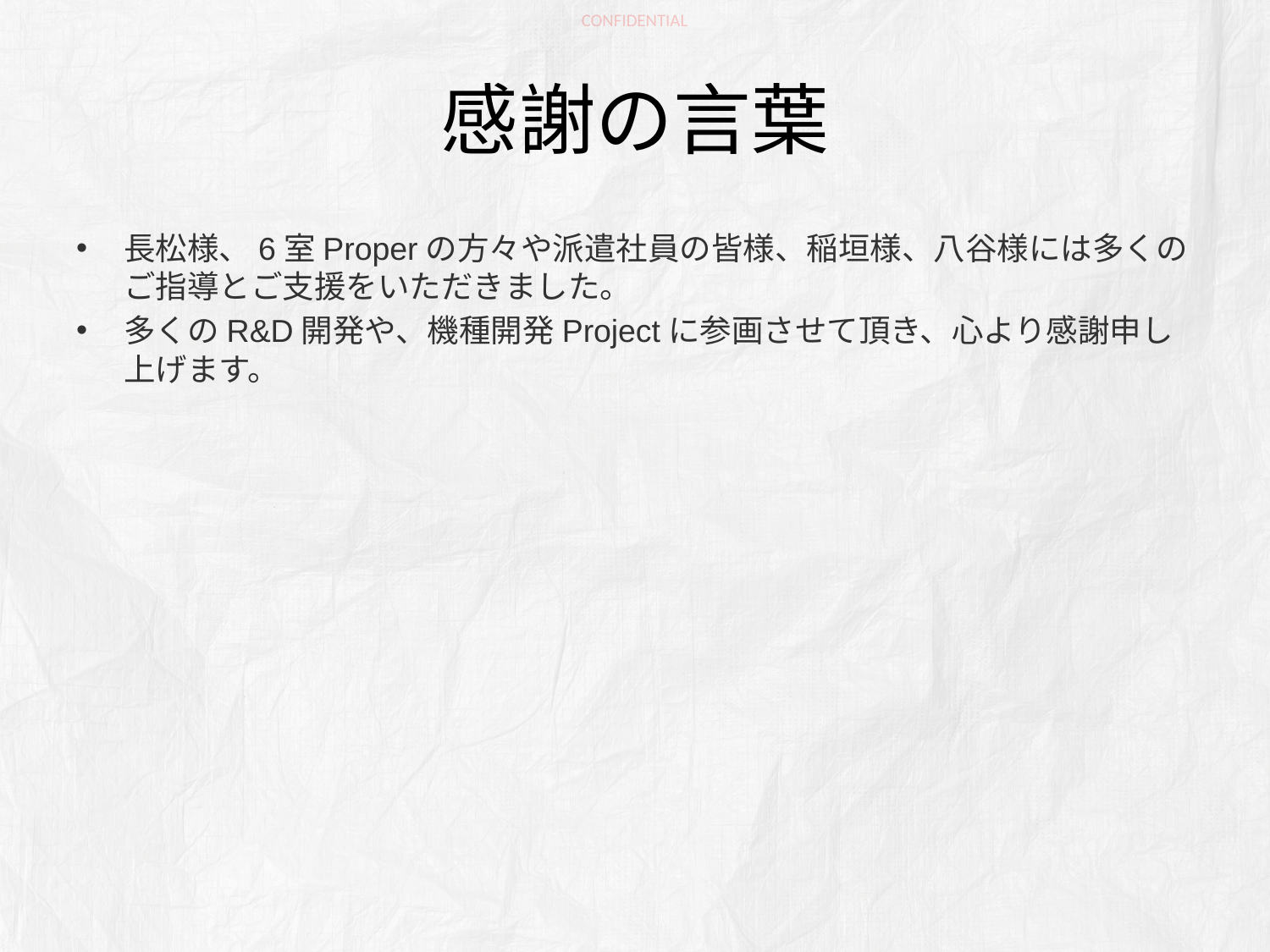

# 感謝の言葉
長松様、6室Properの方々や派遣社員の皆様、稲垣様、八谷様には多くのご指導とご支援をいただきました。
多くのR&D開発や、機種開発Projectに参画させて頂き、心より感謝申し上げます。